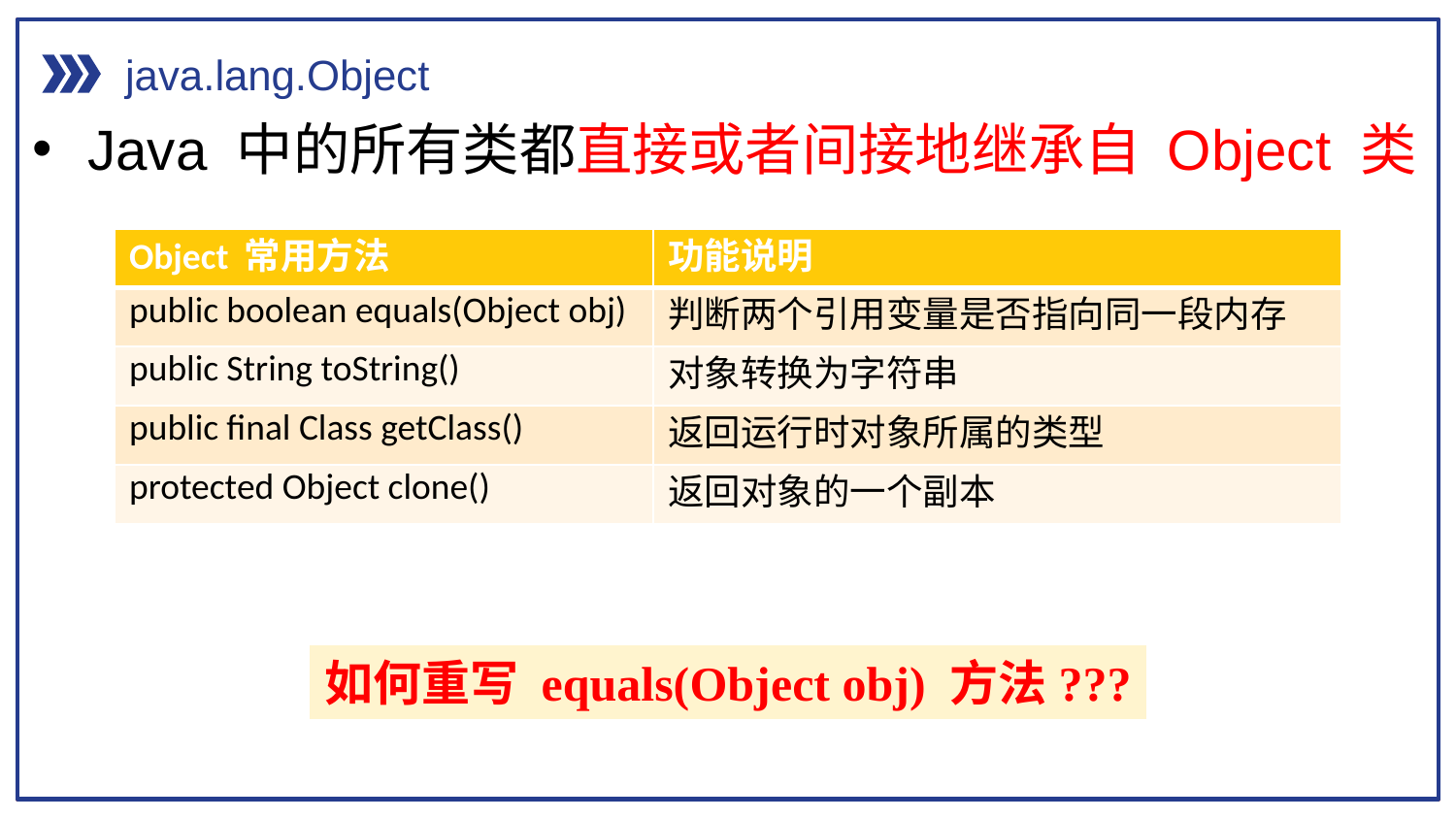

java.lang.Object

Java 中的所有类都直接或者间接地继承自 Object 类

| Object 常用方法 | 功能说明 |
| --- | --- |
| public boolean equals(Object obj) | 判断两个引用变量是否指向同一段内存 |
| public String toString() | 对象转换为字符串 |
| public final Class getClass() | 返回运行时对象所属的类型 |
| protected Object clone() | 返回对象的一个副本 |
如何重写 equals(Object obj) 方法???